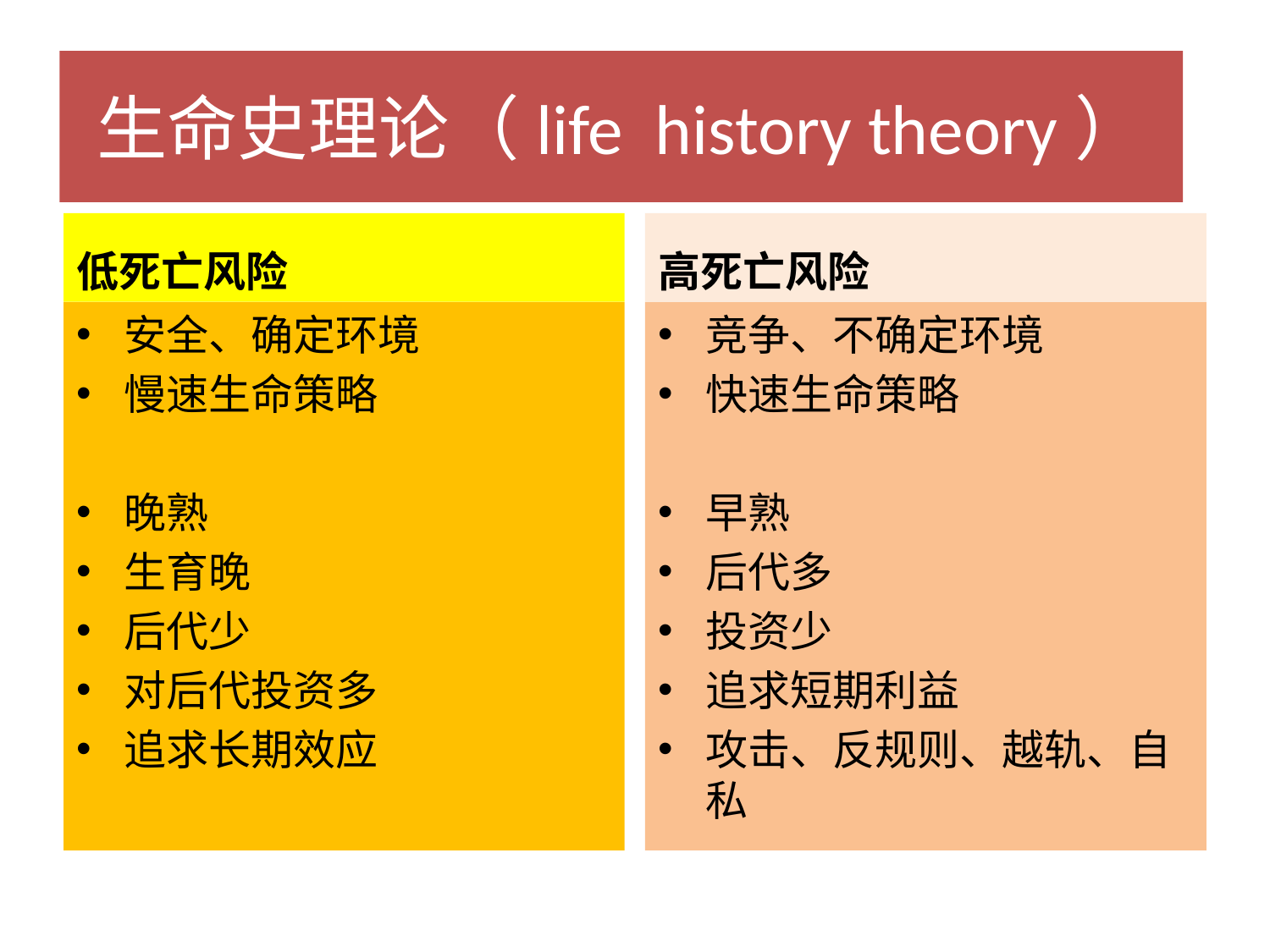

# 生命史理论（life  history theory）
低死亡风险
高死亡风险
安全、确定环境
慢速生命策略

晚熟
生育晚
后代少
对后代投资多
追求长期效应
竞争、不确定环境
快速生命策略

早熟
后代多
投资少
追求短期利益
攻击、反规则、越轨、自私